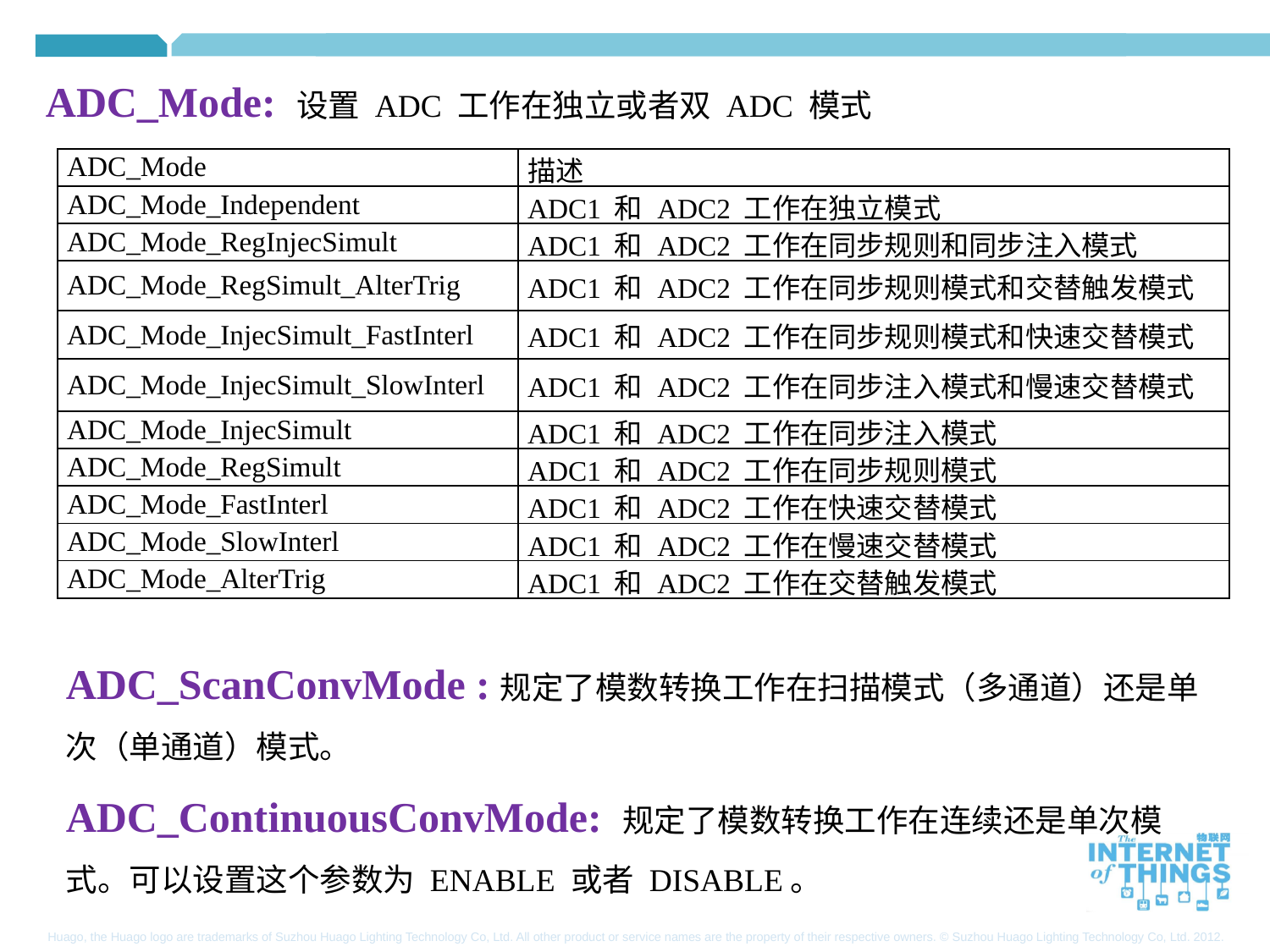

ADC_Mode: 设置 ADC 工作在独立或者双 ADC 模式
| ADC\_Mode | 描述 |
| --- | --- |
| ADC\_Mode\_Independent | ADC1 和 ADC2 工作在独立模式 |
| ADC\_Mode\_RegInjecSimult | ADC1 和 ADC2 工作在同步规则和同步注入模式 |
| ADC\_Mode\_RegSimult\_AlterTrig | ADC1 和 ADC2 工作在同步规则模式和交替触发模式 |
| ADC\_Mode\_InjecSimult\_FastInterl | ADC1 和 ADC2 工作在同步规则模式和快速交替模式 |
| ADC\_Mode\_InjecSimult\_SlowInterl | ADC1 和 ADC2 工作在同步注入模式和慢速交替模式 |
| ADC\_Mode\_InjecSimult | ADC1 和 ADC2 工作在同步注入模式 |
| ADC\_Mode\_RegSimult | ADC1 和 ADC2 工作在同步规则模式 |
| ADC\_Mode\_FastInterl | ADC1 和 ADC2 工作在快速交替模式 |
| ADC\_Mode\_SlowInterl | ADC1 和 ADC2 工作在慢速交替模式 |
| ADC\_Mode\_AlterTrig | ADC1 和 ADC2 工作在交替触发模式 |
ADC_ScanConvMode :规定了模数转换工作在扫描模式（多通道）还是单次（单通道）模式。
ADC_ContinuousConvMode: 规定了模数转换工作在连续还是单次模式。可以设置这个参数为 ENABLE 或者 DISABLE。